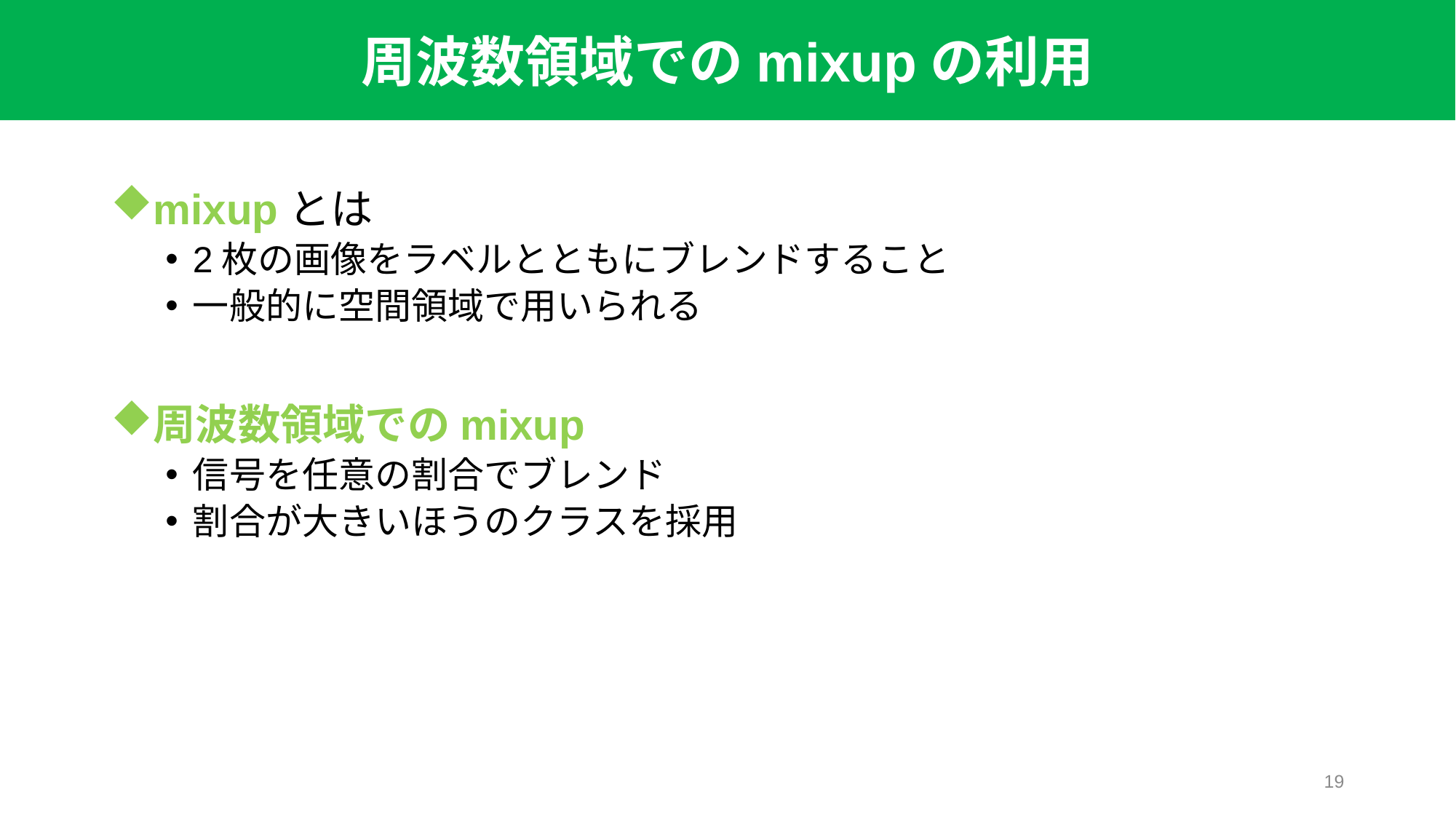

周波数領域でのmixupの利用
mixupとは
2枚の画像をラベルとともにブレンドすること
一般的に空間領域で用いられる

周波数領域でのmixup
信号を任意の割合でブレンド
割合が大きいほうのクラスを採用
19